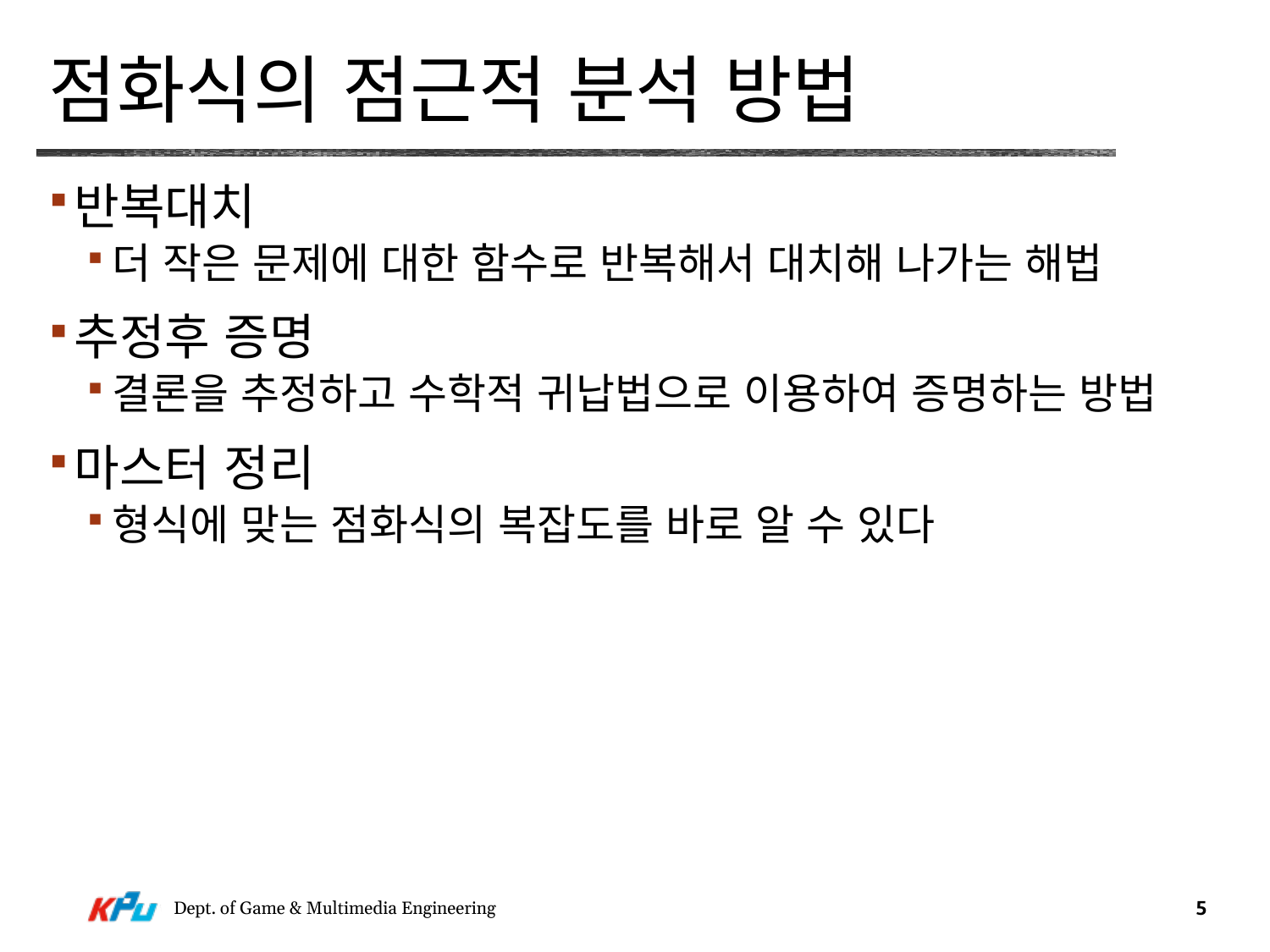

# 점화식의 점근적 분석 방법
반복대치
더 작은 문제에 대한 함수로 반복해서 대치해 나가는 해법
추정후 증명
결론을 추정하고 수학적 귀납법으로 이용하여 증명하는 방법
마스터 정리
형식에 맞는 점화식의 복잡도를 바로 알 수 있다
Dept. of Game & Multimedia Engineering
5